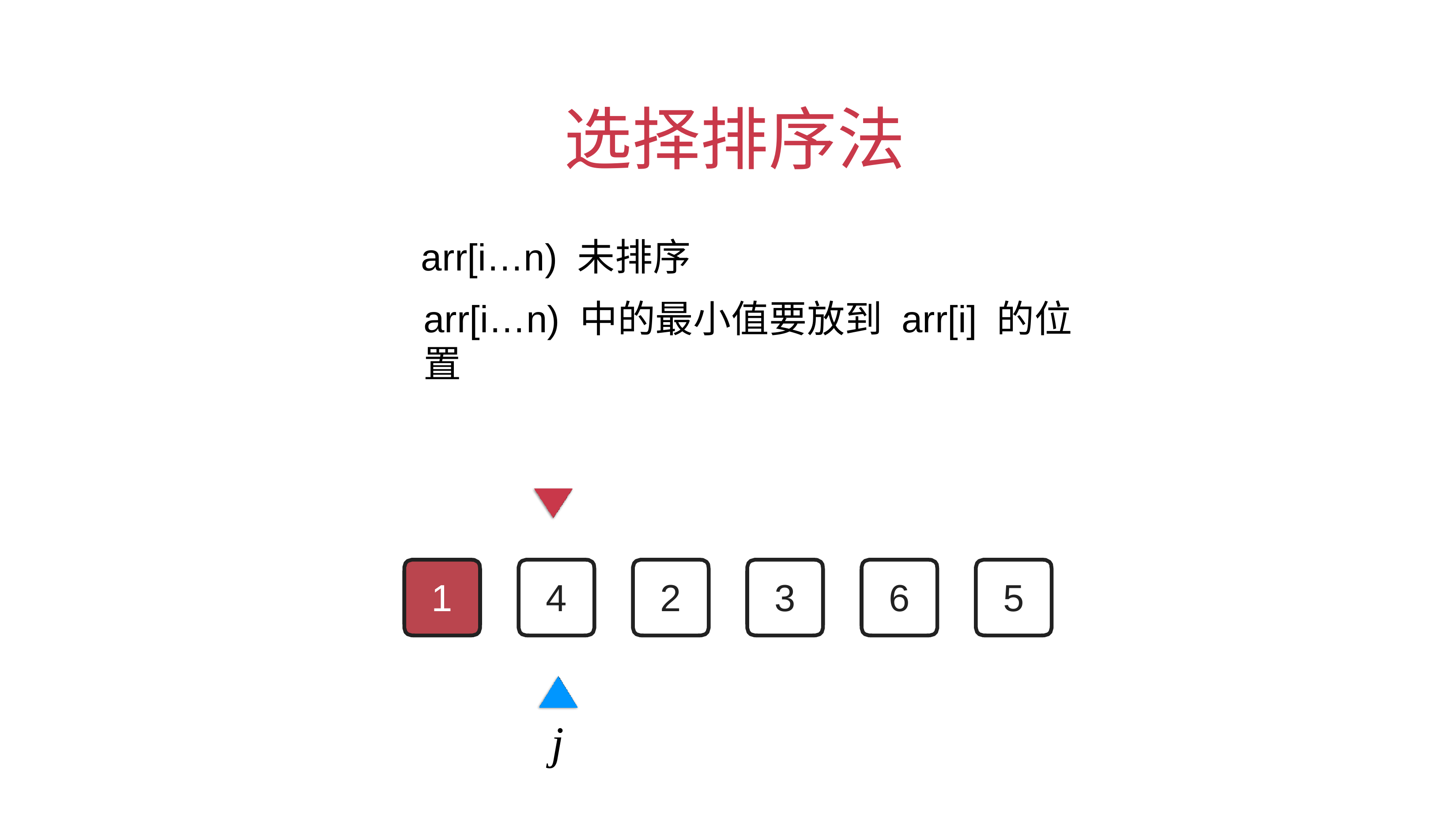

# 选择排序法
arr[i…n) 未排序
arr[i…n) 中的最⼩值要放到 arr[i] 的位置

1
4
2
3
6
5

j